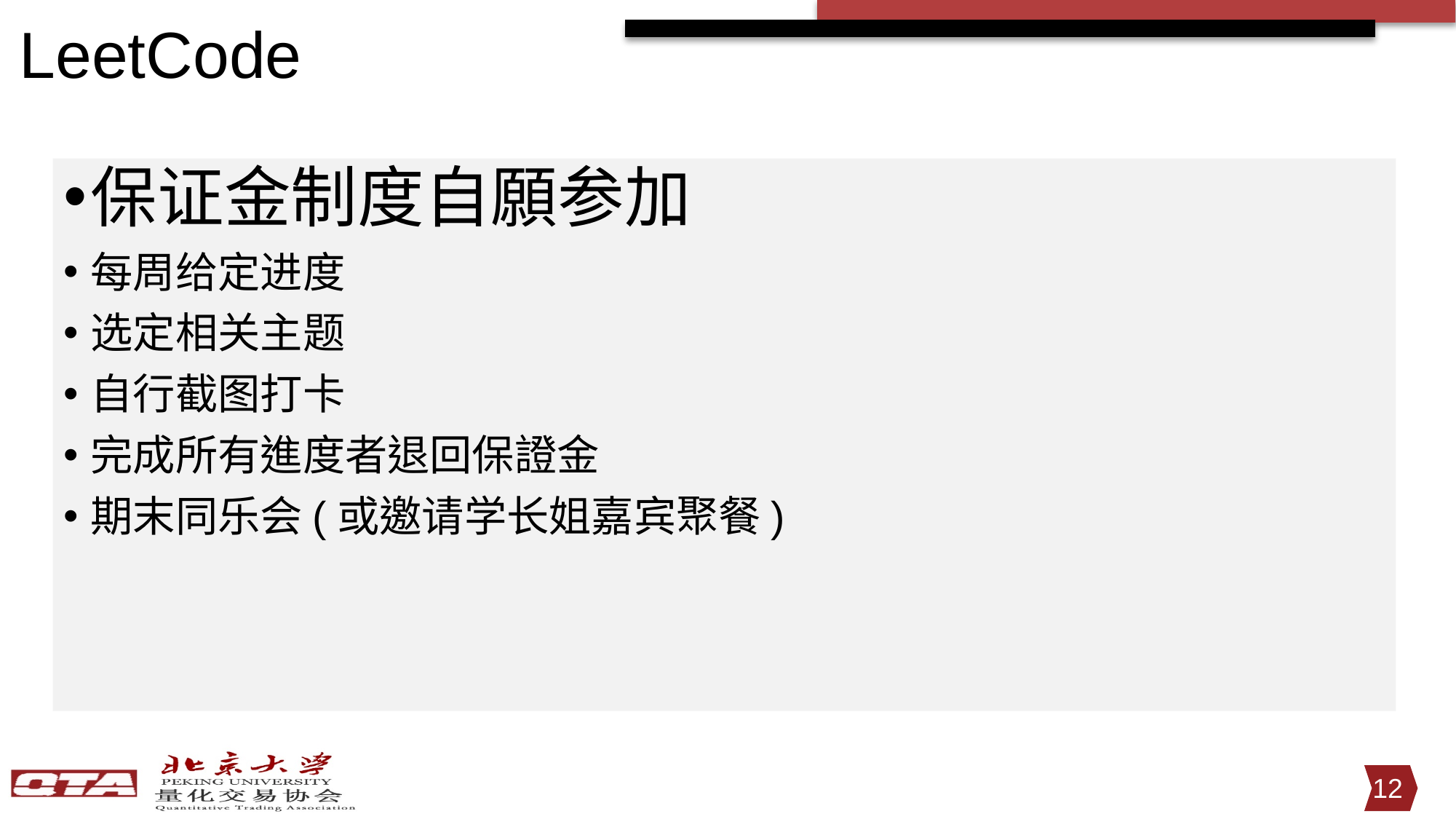

LeetCode
保证金制度自願参加
每周给定进度
选定相关主题
自行截图打卡
完成所有進度者退回保證金
期末同乐会(或邀请学长姐嘉宾聚餐)

12